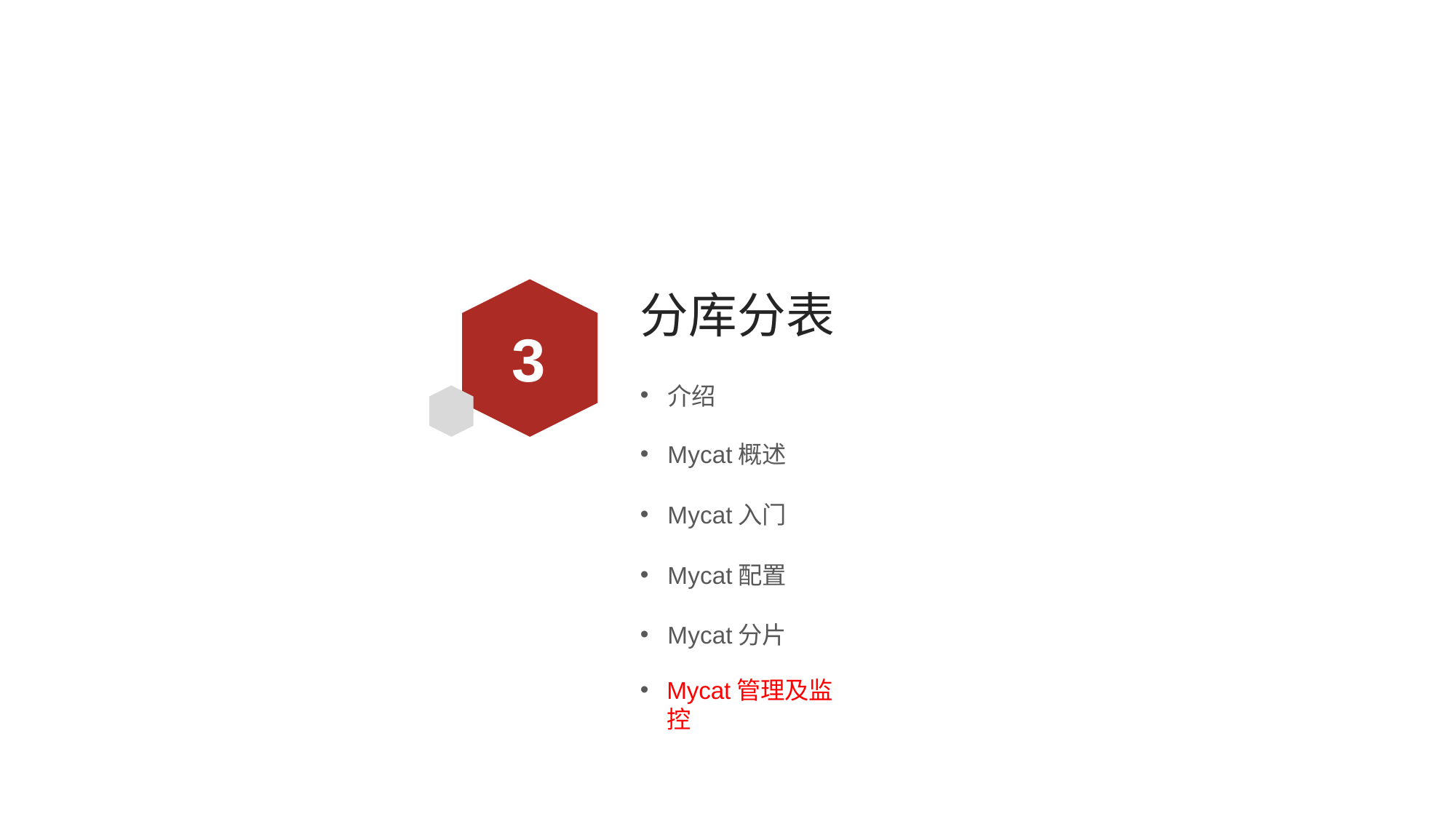

# 分库分表
3
介绍

Mycat概述

Mycat入门

Mycat配置

Mycat分片
Mycat管理及监控